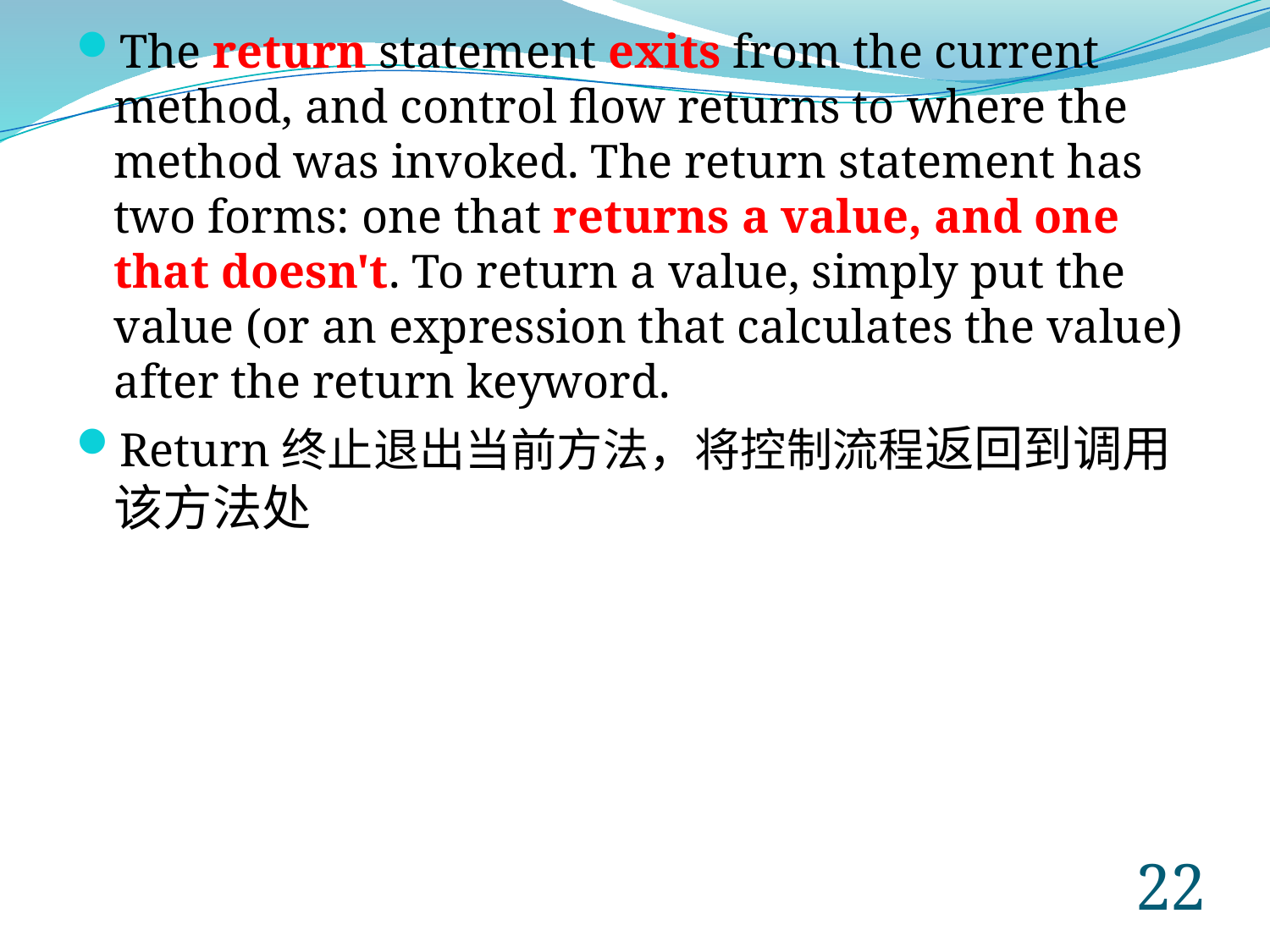

The return statement exits from the current method, and control flow returns to where the method was invoked. The return statement has two forms: one that returns a value, and one that doesn't. To return a value, simply put the value (or an expression that calculates the value) after the return keyword.
Return终止退出当前方法，将控制流程返回到调用该方法处
22